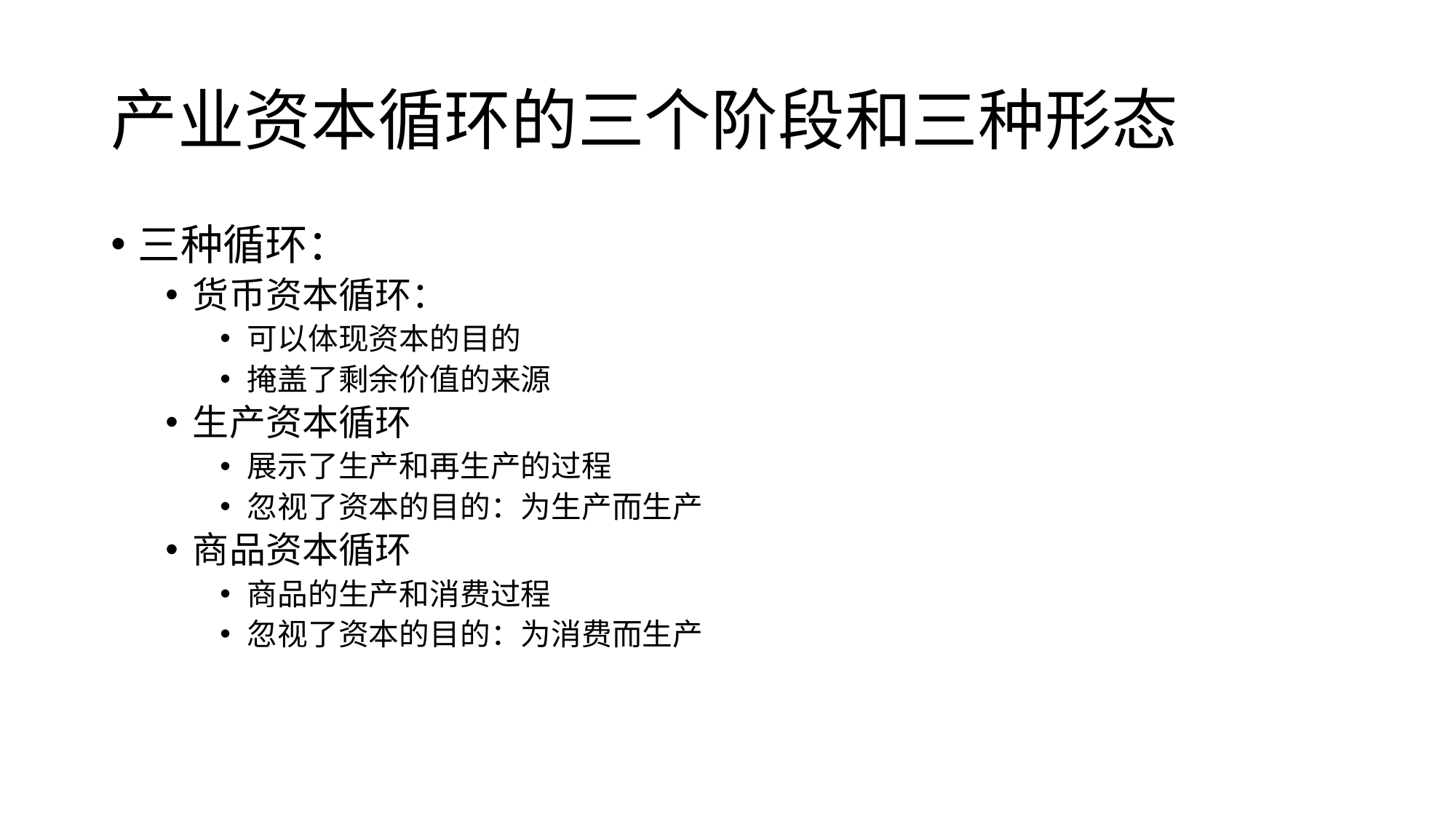

# 产业资本循环的三个阶段和三种形态
三种循环：
货币资本循环：
可以体现资本的目的
掩盖了剩余价值的来源
生产资本循环
展示了生产和再生产的过程
忽视了资本的目的：为生产而生产
商品资本循环
商品的生产和消费过程
忽视了资本的目的：为消费而生产